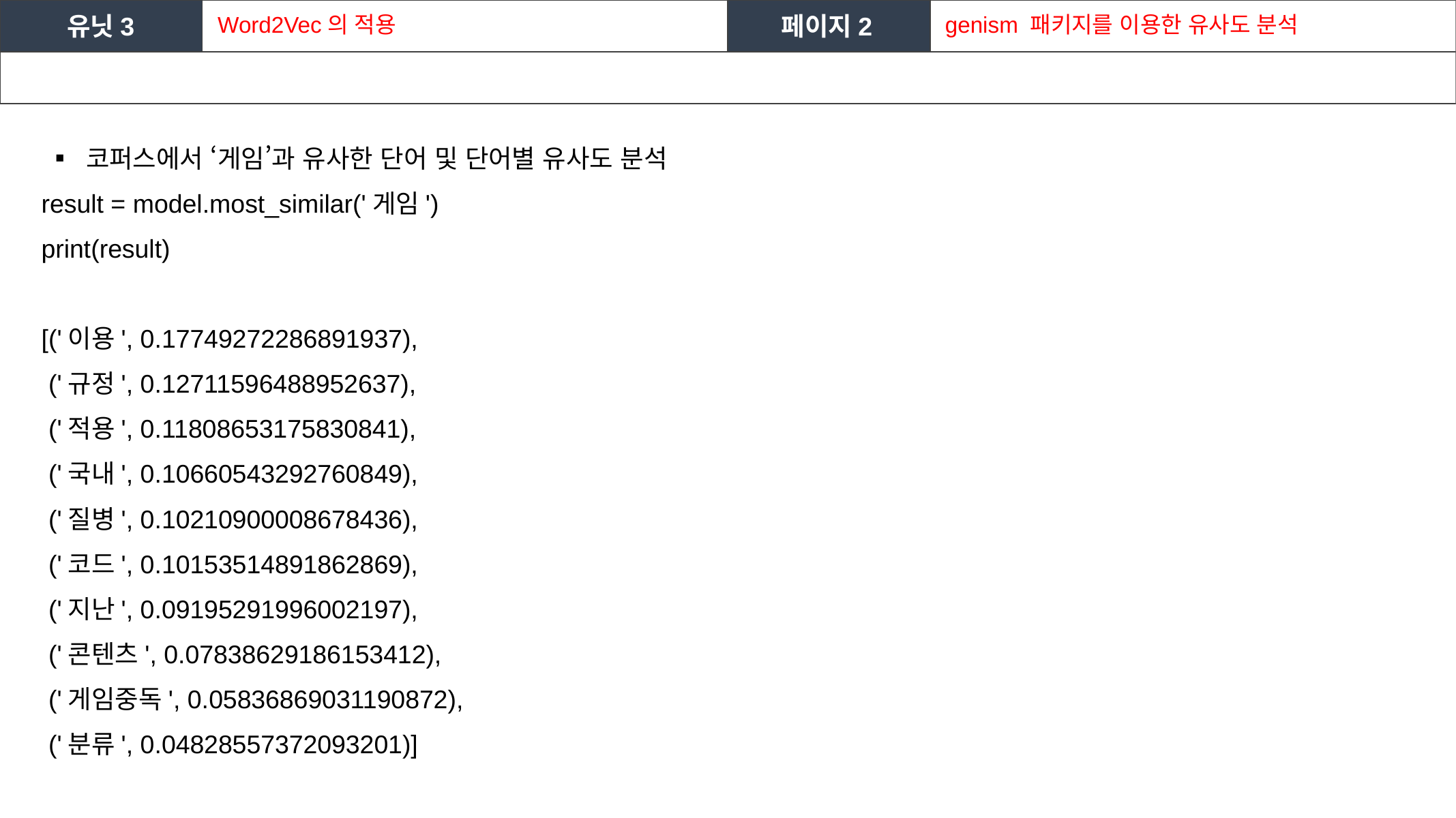

유닛3
Word2Vec의 적용
페이지2
genism 패키지를 이용한 유사도 분석

 ▪ 코퍼스에서 ‘게임’과 유사한 단어 및 단어별 유사도 분석
result = model.most_similar('게임')
print(result)

[('이용', 0.17749272286891937),
 ('규정', 0.12711596488952637),
 ('적용', 0.11808653175830841),
 ('국내', 0.10660543292760849),
 ('질병', 0.10210900008678436),
 ('코드', 0.10153514891862869),
 ('지난', 0.09195291996002197),
 ('콘텐츠', 0.07838629186153412),
 ('게임중독', 0.05836869031190872),
 ('분류', 0.04828557372093201)]